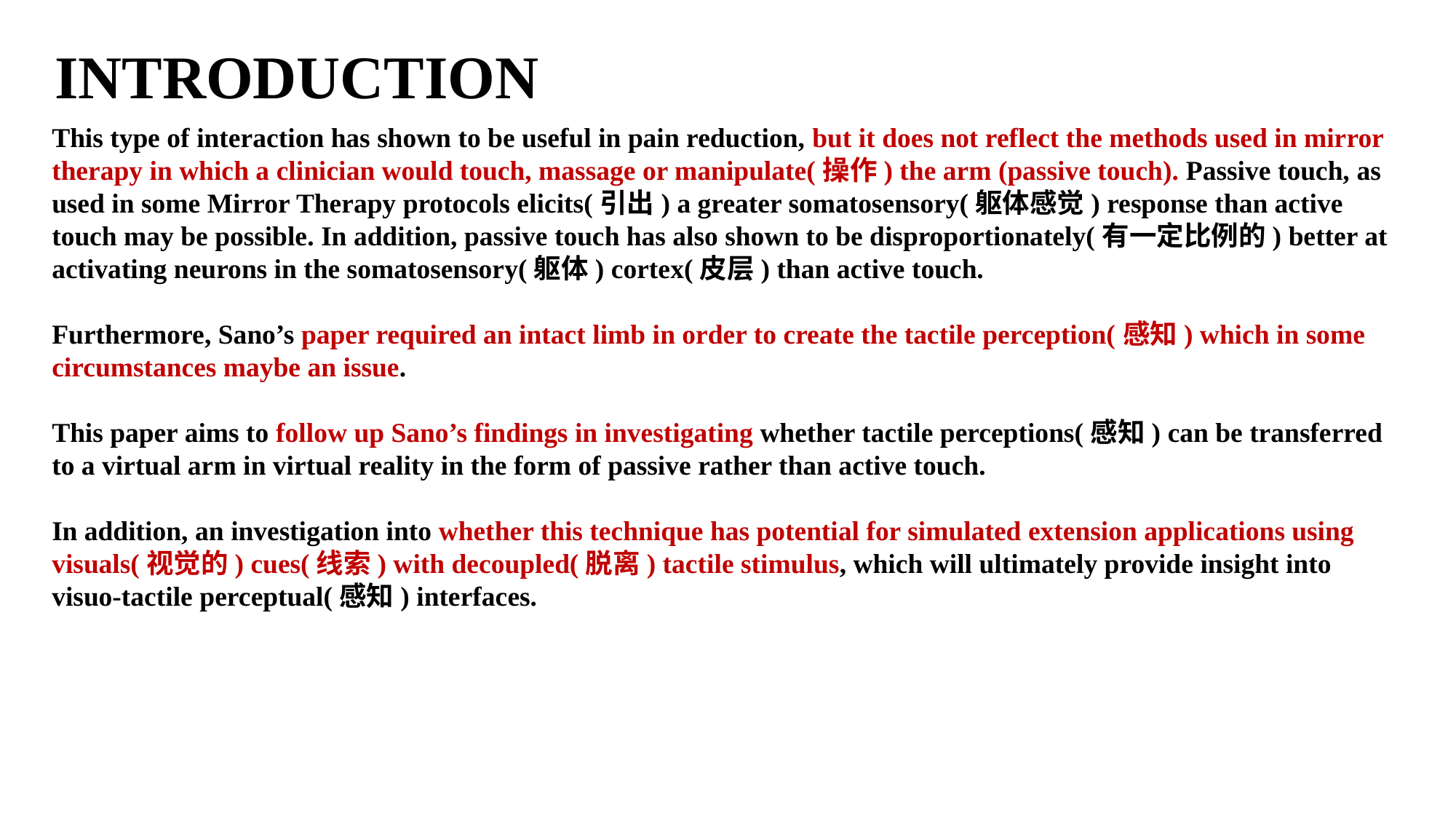

INTRODUCTION
This type of interaction has shown to be useful in pain reduction, but it does not reflect the methods used in mirror therapy in which a clinician would touch, massage or manipulate(操作) the arm (passive touch). Passive touch, as used in some Mirror Therapy protocols elicits(引出) a greater somatosensory(躯体感觉) response than active touch may be possible. In addition, passive touch has also shown to be disproportionately(有一定比例的) better at activating neurons in the somatosensory(躯体) cortex(皮层) than active touch.

Furthermore, Sano’s paper required an intact limb in order to create the tactile perception(感知) which in some circumstances maybe an issue.

This paper aims to follow up Sano’s findings in investigating whether tactile perceptions(感知) can be transferred to a virtual arm in virtual reality in the form of passive rather than active touch.

In addition, an investigation into whether this technique has potential for simulated extension applications using visuals(视觉的) cues(线索) with decoupled(脱离) tactile stimulus, which will ultimately provide insight into visuo-tactile perceptual(感知) interfaces.